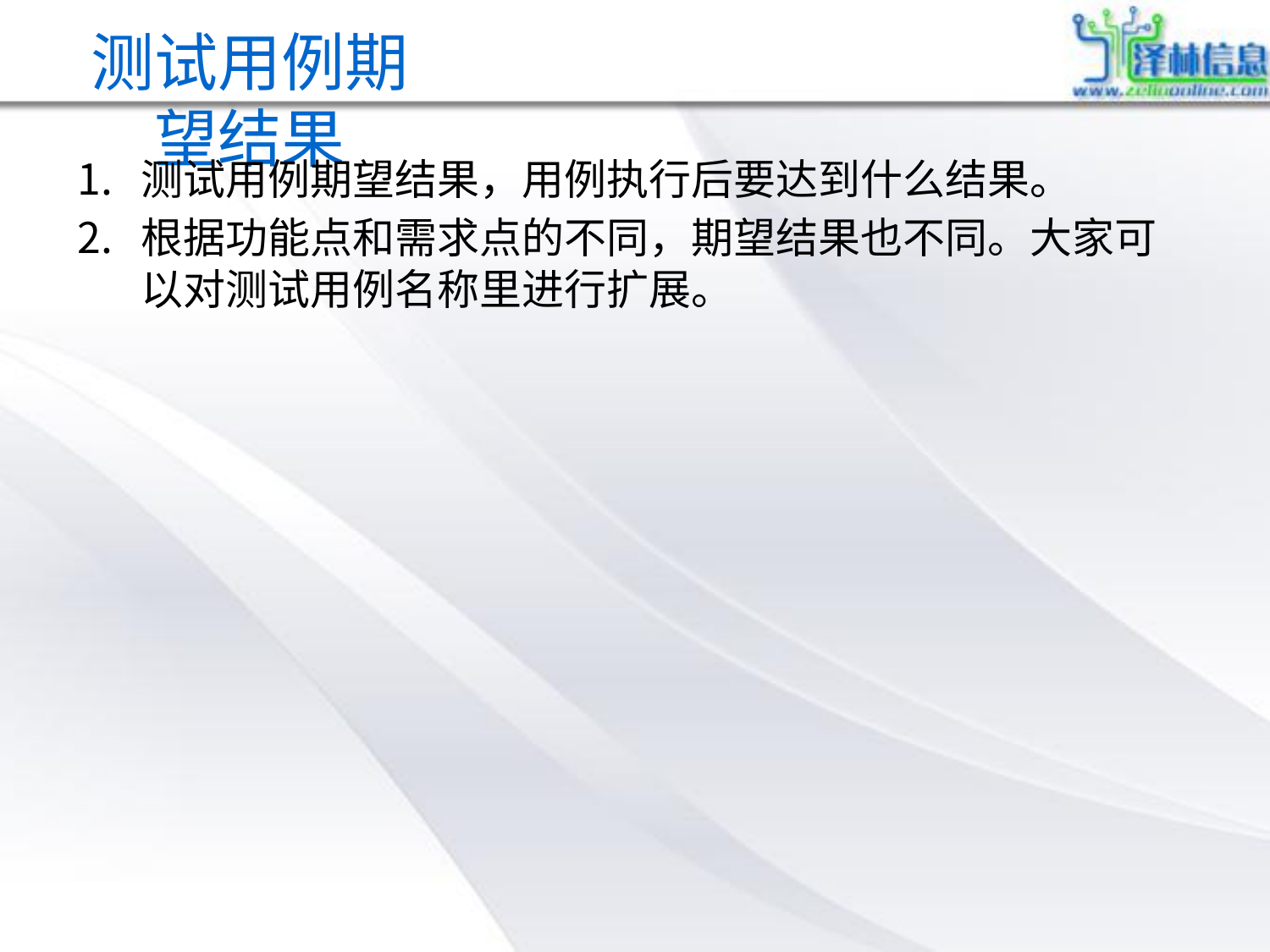

# 测试用例期望结果
测试用例期望结果，用例执行后要达到什么结果。
根据功能点和需求点的不同，期望结果也不同。大家可以对测试用例名称里进行扩展。